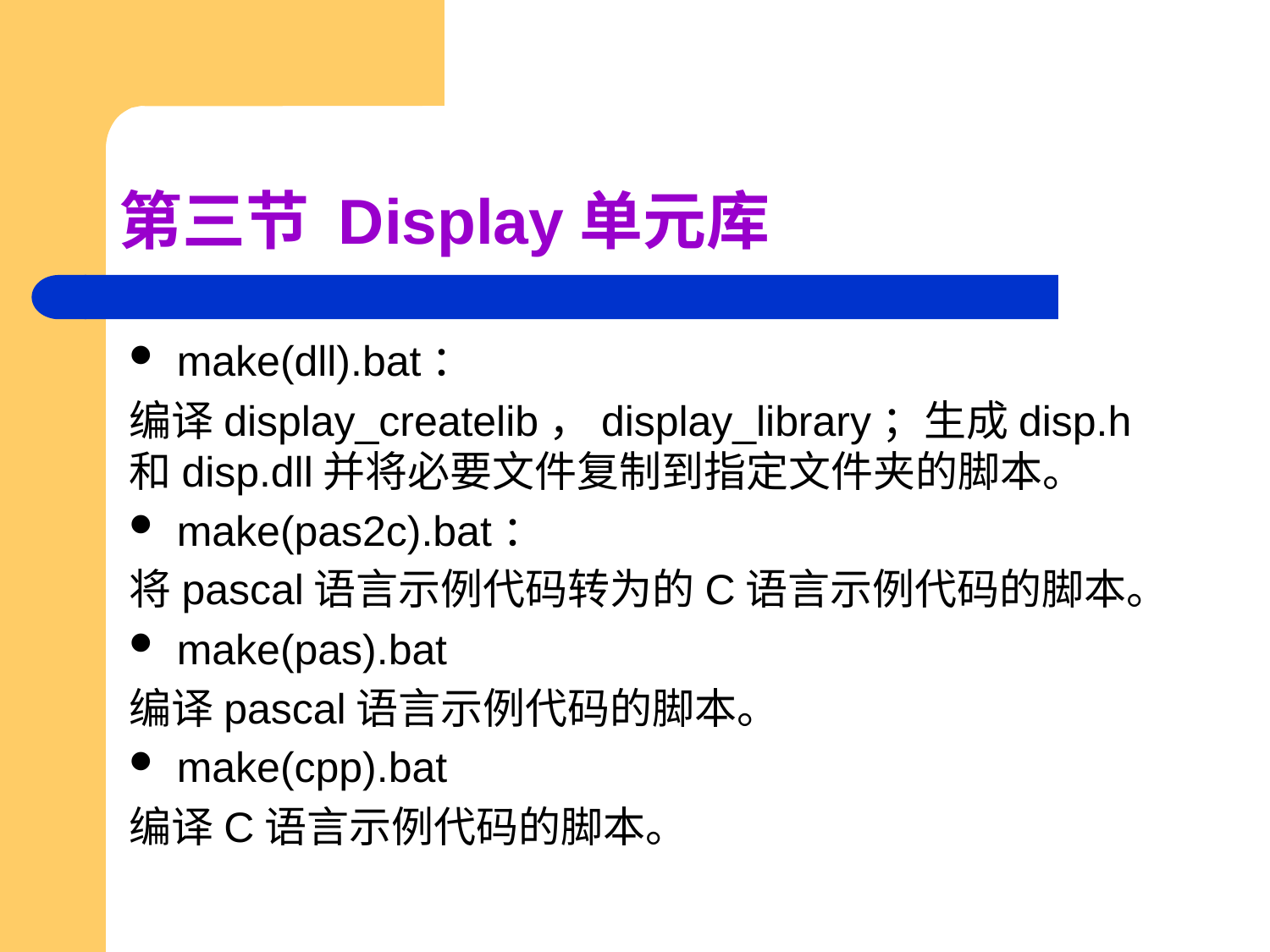

# 第三节 Display单元库
make(dll).bat：
编译display_createlib，display_library；生成disp.h和disp.dll并将必要文件复制到指定文件夹的脚本。
make(pas2c).bat：
将pascal语言示例代码转为的C语言示例代码的脚本。
make(pas).bat
编译pascal语言示例代码的脚本。
make(cpp).bat
编译C语言示例代码的脚本。